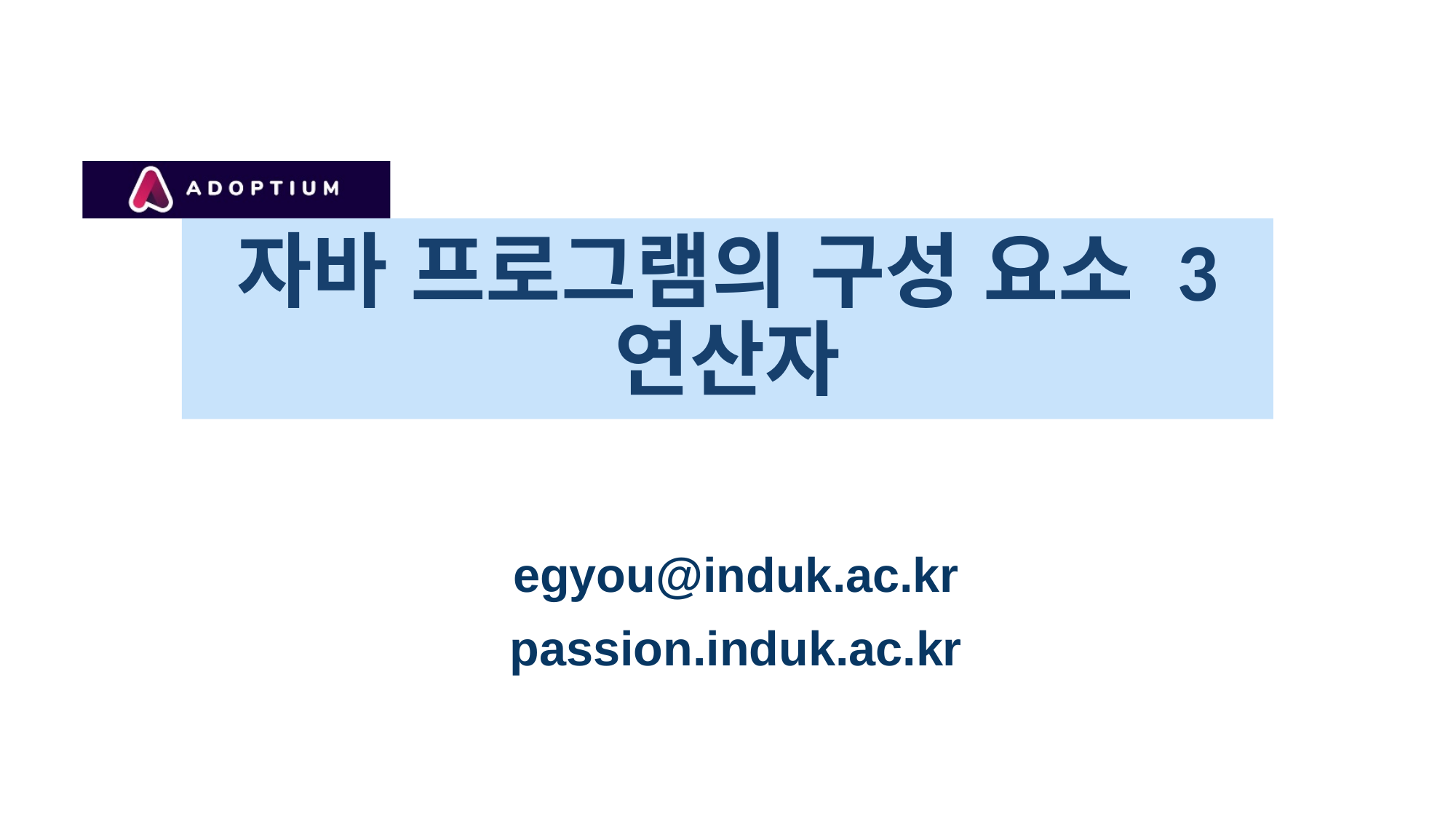

# 자바 프로그램의 구성 요소 3 연산자
egyou@induk.ac.kr
passion.induk.ac.kr